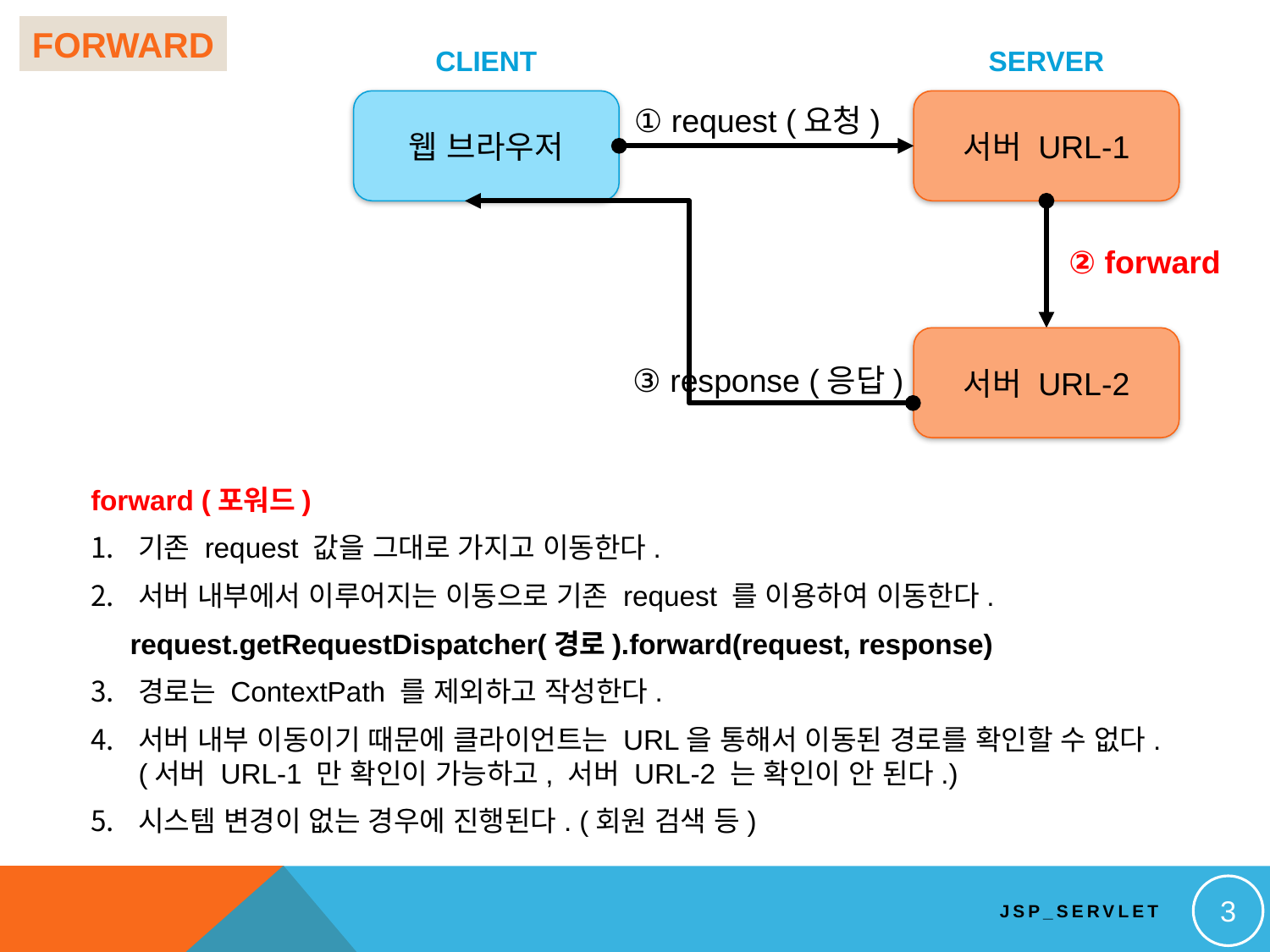

FORWARD
CLIENT
SERVER
웹 브라우저
서버 URL-1
① request (요청)
② forward
서버 URL-2
③ response (응답)
forward (포워드)
기존 request 값을 그대로 가지고 이동한다.
서버 내부에서 이루어지는 이동으로 기존 request 를 이용하여 이동한다.
     request.getRequestDispatcher(경로).forward(request, response)
경로는 ContextPath 를 제외하고 작성한다.
서버 내부 이동이기 때문에 클라이언트는 URL을 통해서 이동된 경로를 확인할 수 없다. (서버 URL-1 만 확인이 가능하고, 서버 URL-2 는 확인이 안 된다.)
시스템 변경이 없는 경우에 진행된다. (회원 검색 등)
3
JSP_SERVLET